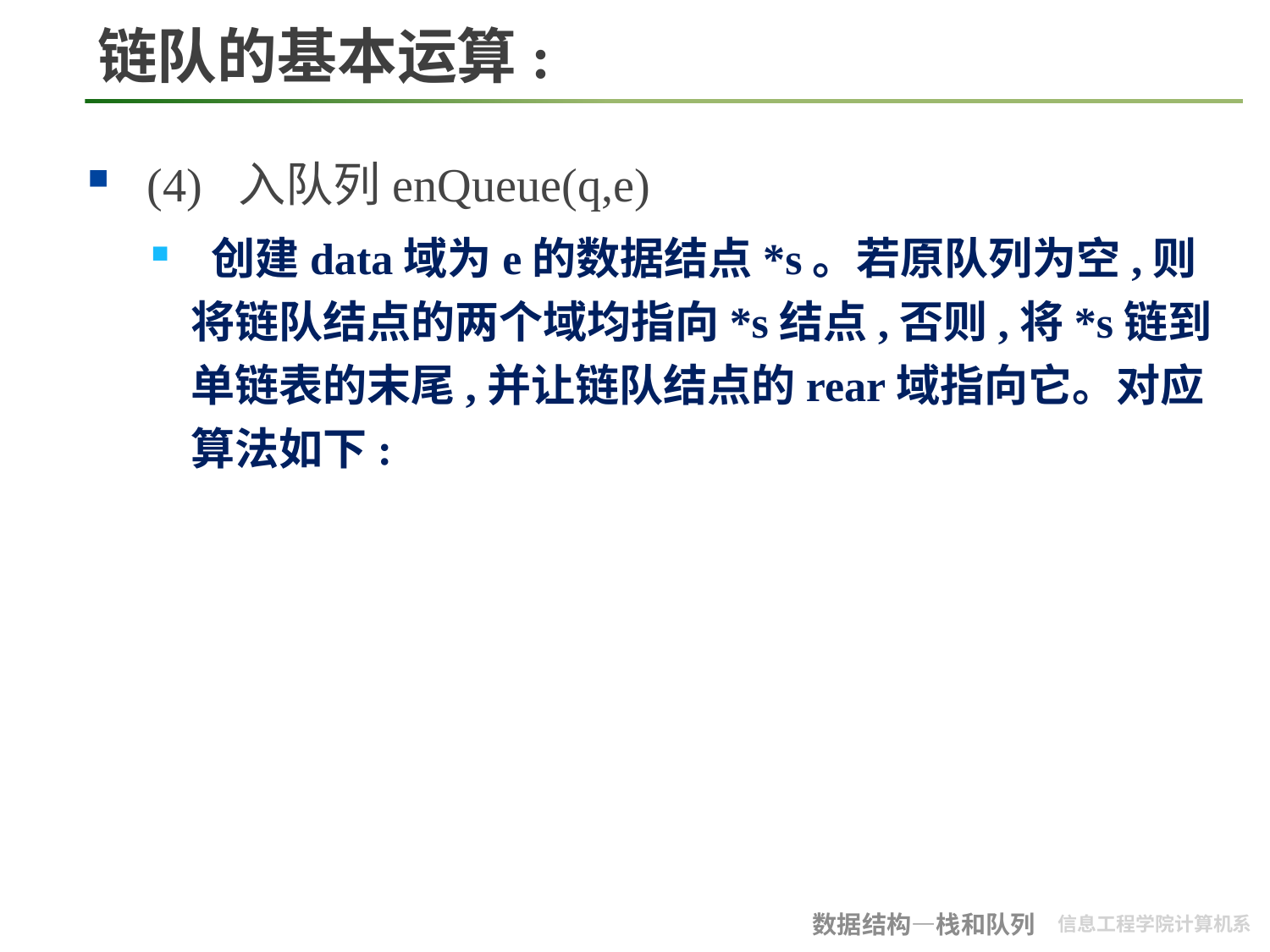

# 链队的基本运算:
 (4)  入队列enQueue(q,e)
 创建data域为e的数据结点*s。若原队列为空,则将链队结点的两个域均指向*s结点,否则,将*s链到单链表的末尾,并让链队结点的rear域指向它。对应算法如下: